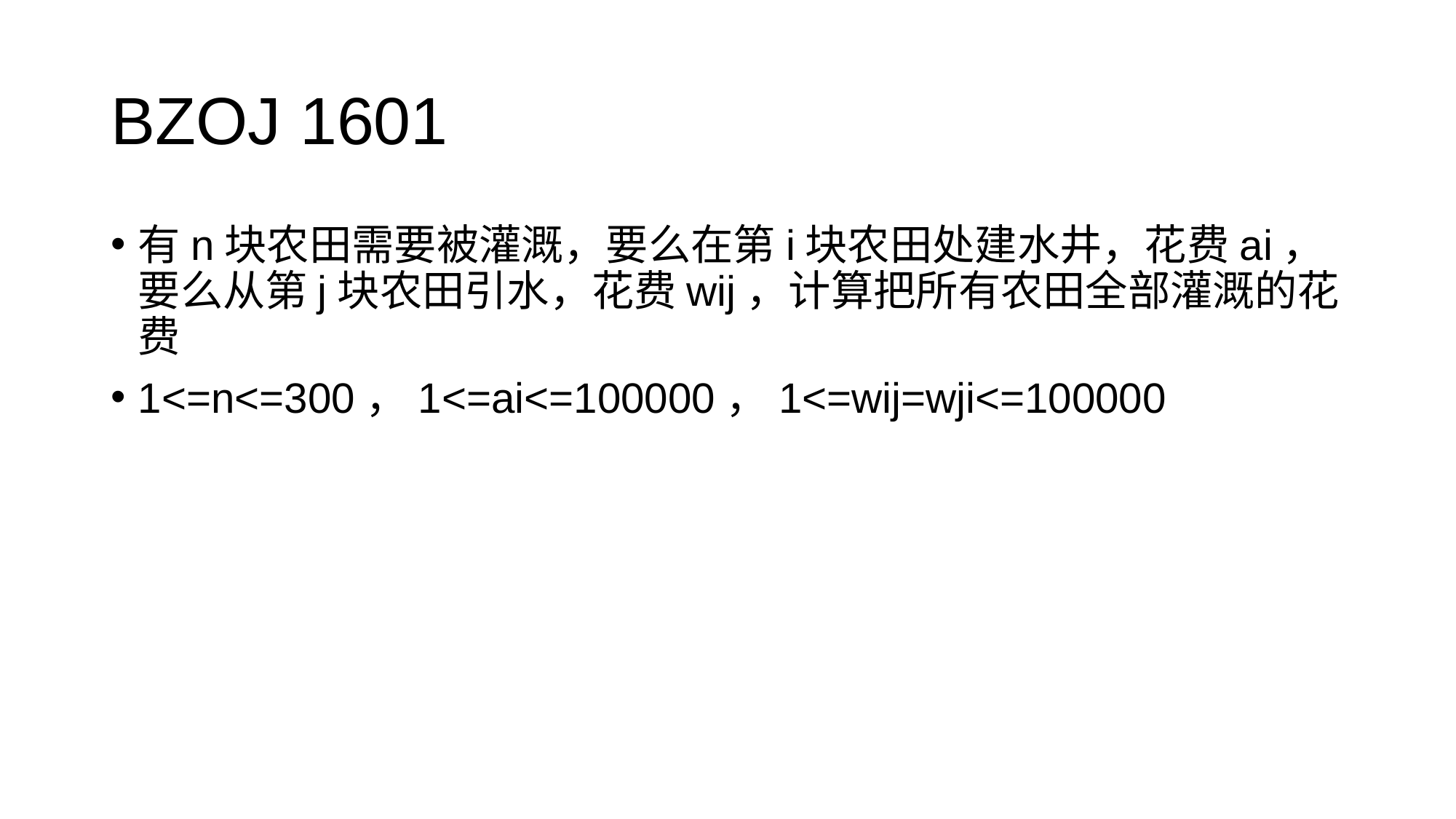

# BZOJ 1601
有n块农田需要被灌溉，要么在第i块农田处建水井，花费ai，要么从第j块农田引水，花费wij，计算把所有农田全部灌溉的花费
1<=n<=300，1<=ai<=100000，1<=wij=wji<=100000